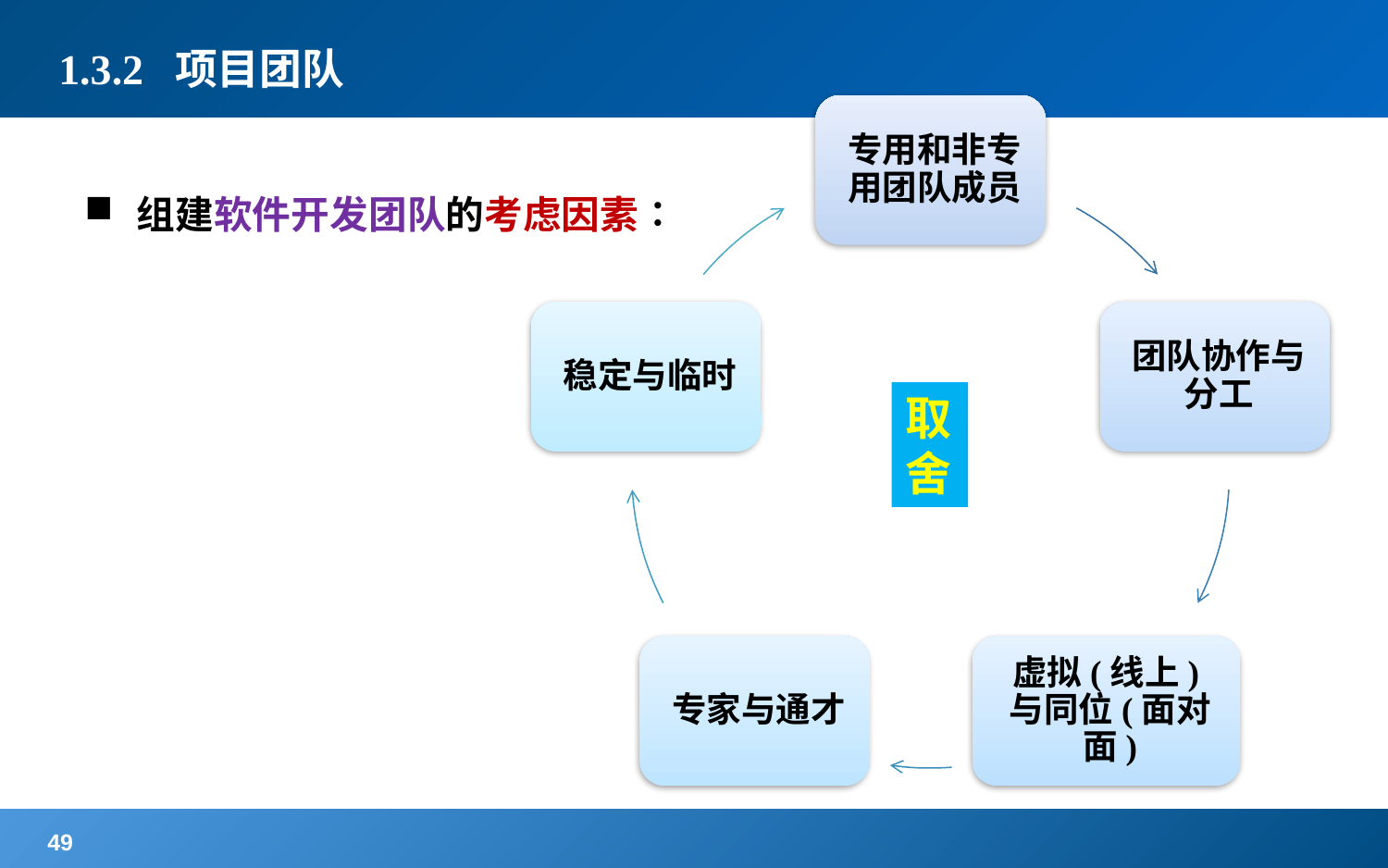

# 1.3.2  项目团队
专用和非专用团队成员
团队协作与分工
虚拟(线上)与同位(面对面)
专家与通才
稳定与临时
组建软件开发团队的考虑因素∶

取舍